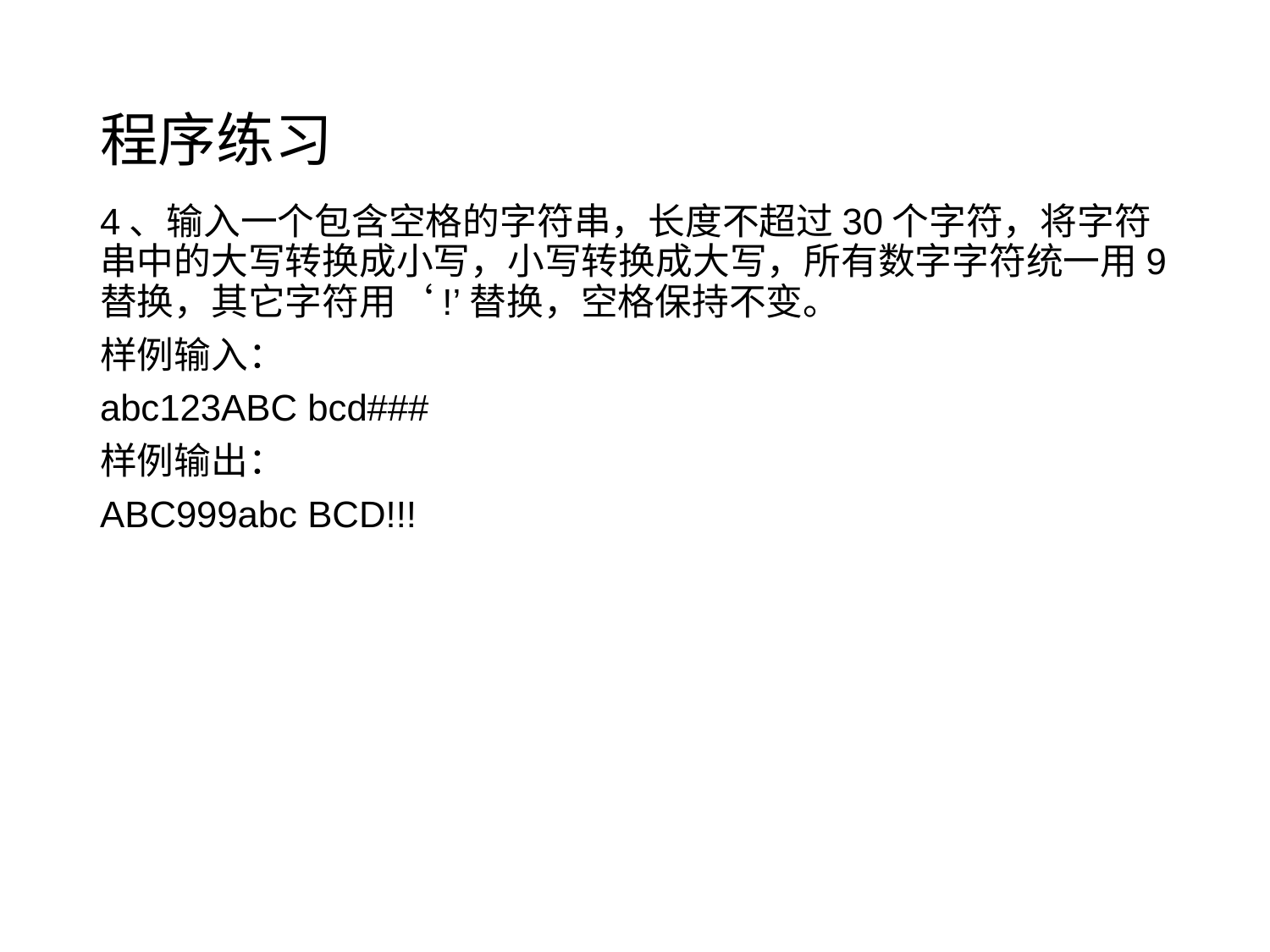

# 程序练习
4、输入一个包含空格的字符串，长度不超过30个字符，将字符串中的大写转换成小写，小写转换成大写，所有数字字符统一用9替换，其它字符用‘!’替换，空格保持不变。
样例输入：
abc123ABC bcd###
样例输出：
ABC999abc BCD!!!